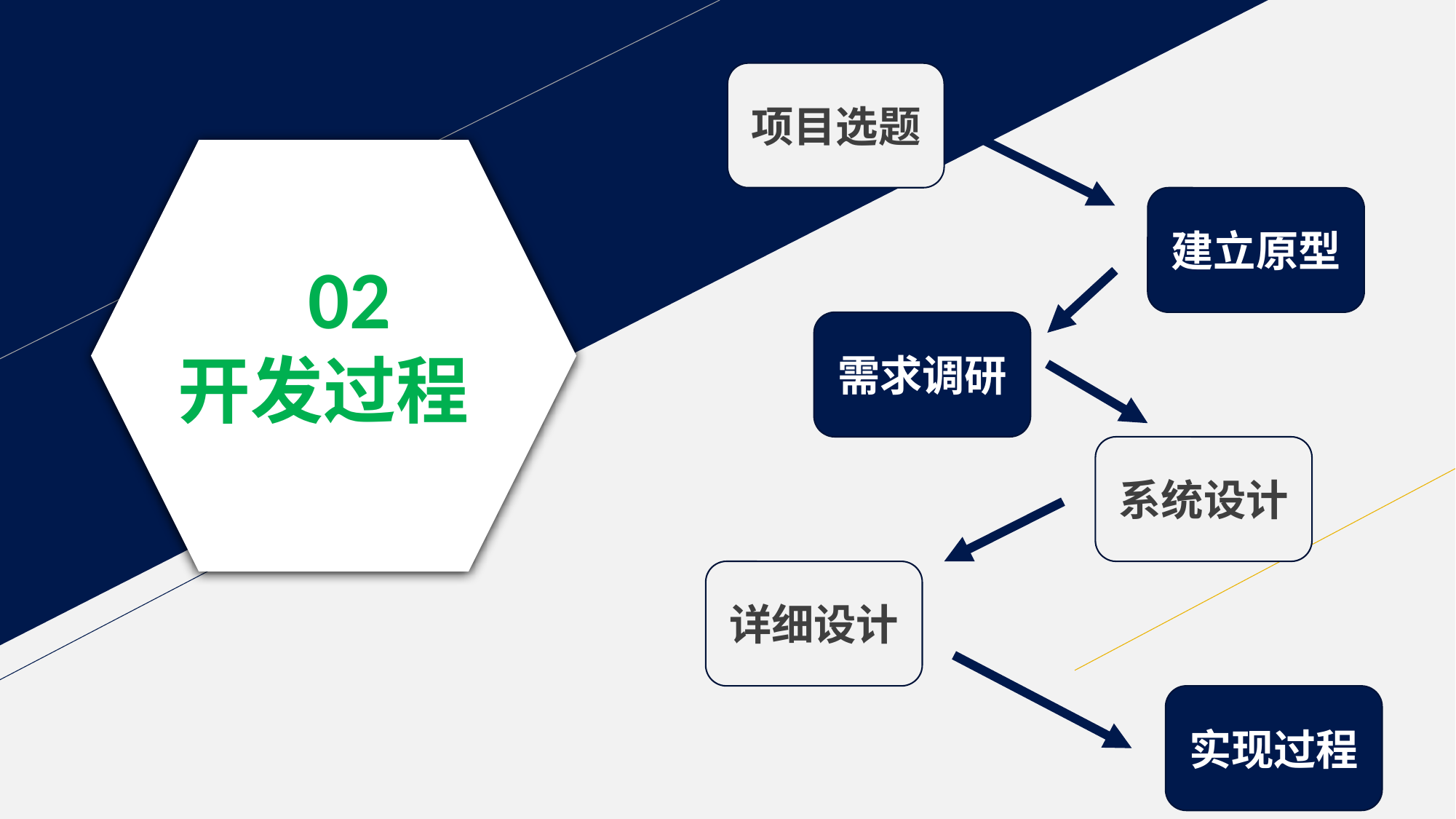

项目选题
       02
开发过程

建立原型
需求调研
系统设计
详细设计
实现过程